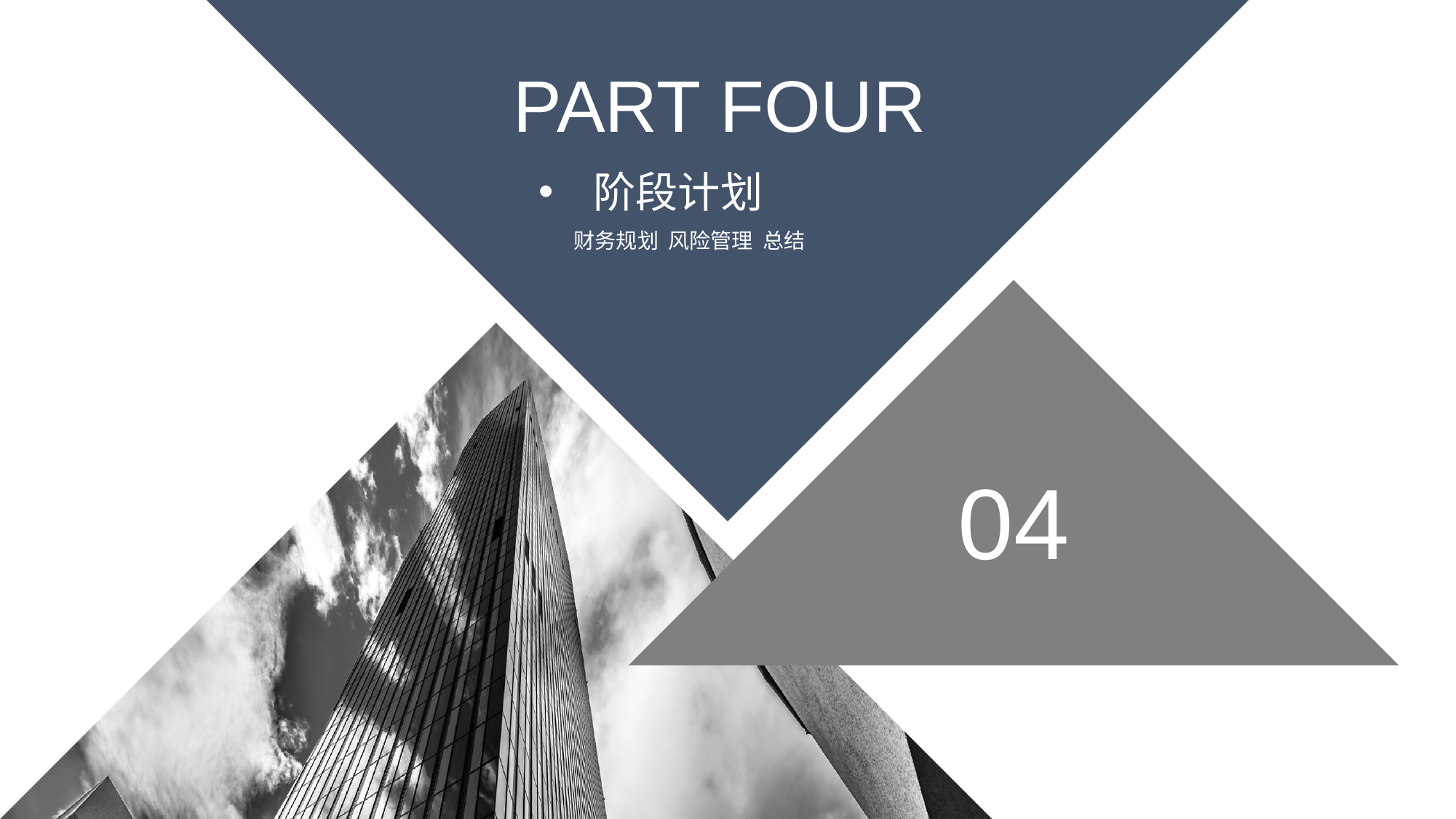

PART FOUR
阶段计划
财务规划  风险管理  总结

04